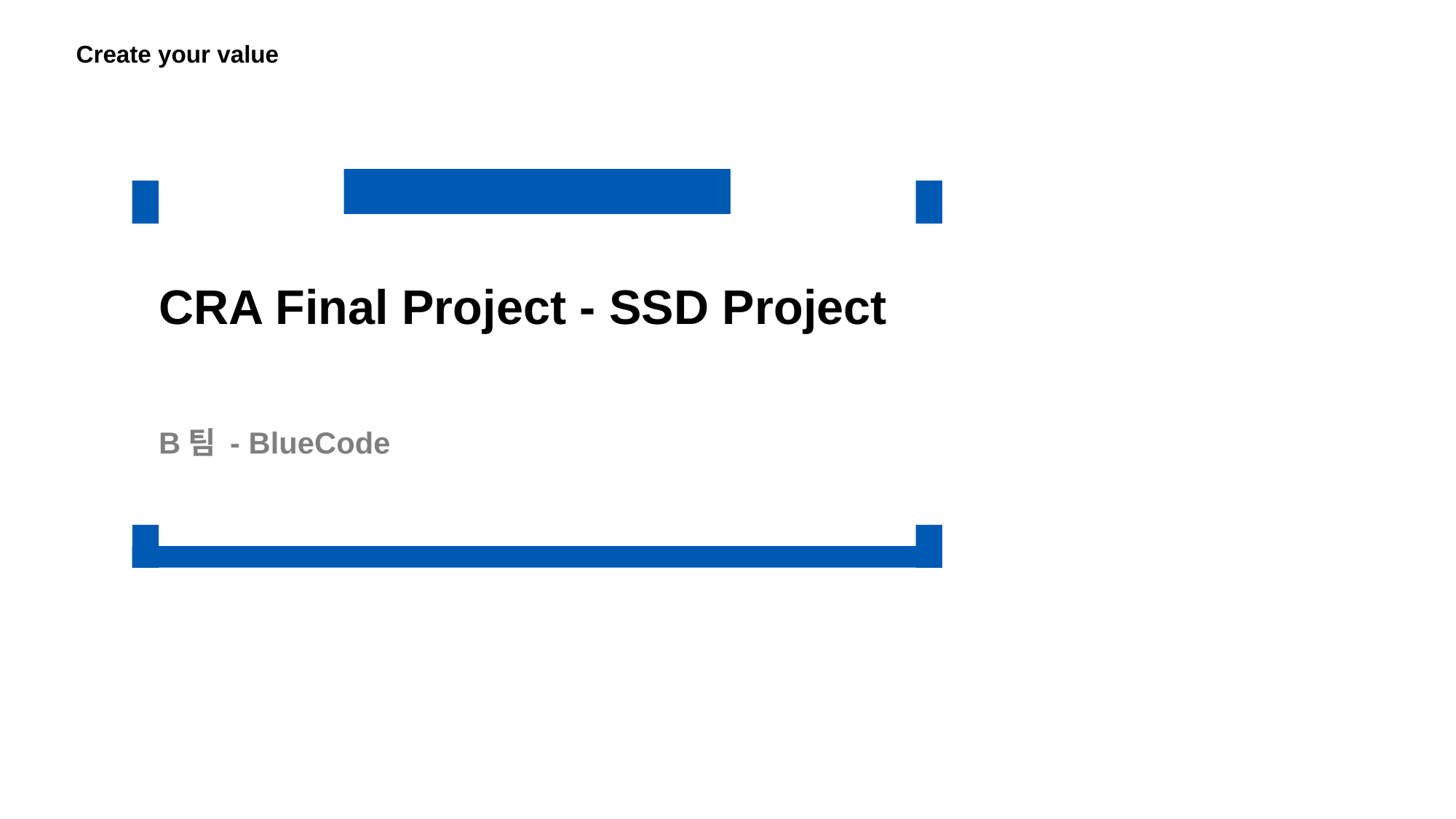

CRA Final Project - SSD Project
B팀 - BlueCode